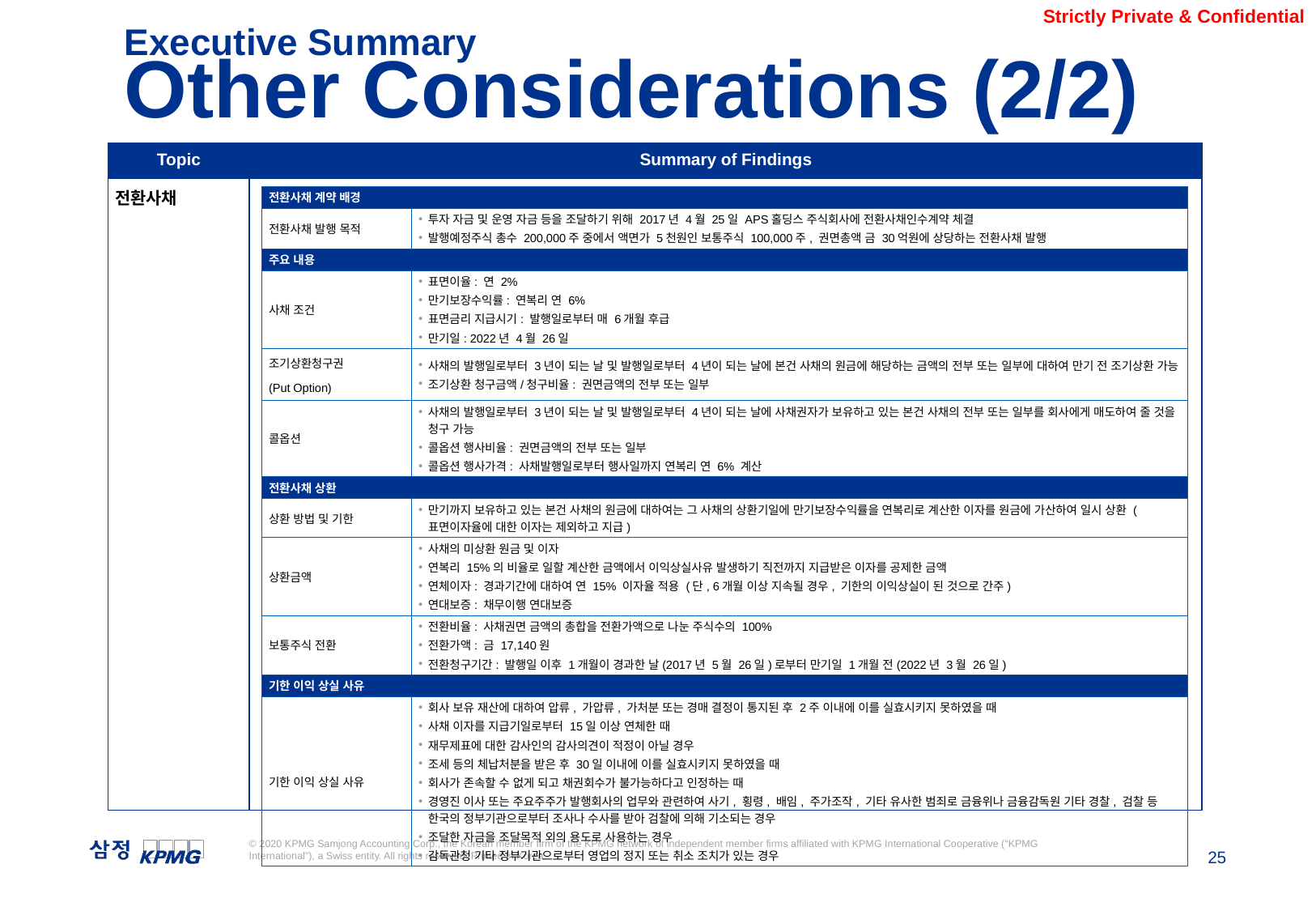

Executive Summary
Other Considerations (2/2)
| Topic | Summary of Findings |
| --- | --- |
| 전환사채 |  |
| 전환사채 계약 배경 |  |
| --- | --- |
| 전환사채 발행 목적 | 투자 자금 및 운영 자금 등을 조달하기 위해 2017년 4월 25일 APS홀딩스 주식회사에 전환사채인수계약 체결 발행예정주식 총수 200,000주 중에서 액면가 5천원인 보통주식 100,000주, 권면총액 금 30억원에 상당하는 전환사채 발행 |
| 주요 내용 |  |
| 사채 조건 | 표면이율: 연 2% 만기보장수익률: 연복리 연 6% 표면금리 지급시기: 발행일로부터 매 6개월 후급 만기일: 2022년 4월 26일 |
| 조기상환청구권 (Put Option) | 사채의 발행일로부터 3년이 되는 날 및 발행일로부터 4년이 되는 날에 본건 사채의 원금에 해당하는 금액의 전부 또는 일부에 대하여 만기 전 조기상환 가능 조기상환 청구금액/청구비율: 권면금액의 전부 또는 일부 |
| 콜옵션 | 사채의 발행일로부터 3년이 되는 날 및 발행일로부터 4년이 되는 날에 사채권자가 보유하고 있는 본건 사채의 전부 또는 일부를 회사에게 매도하여 줄 것을 청구 가능 콜옵션 행사비율: 권면금액의 전부 또는 일부 콜옵션 행사가격: 사채발행일로부터 행사일까지 연복리 연 6% 계산 |
| 전환사채 상환 |  |
| 상환 방법 및 기한 | 만기까지 보유하고 있는 본건 사채의 원금에 대하여는 그 사채의 상환기일에 만기보장수익률을 연복리로 계산한 이자를 원금에 가산하여 일시 상환 (표면이자율에 대한 이자는 제외하고 지급) |
| 상환금액 | 사채의 미상환 원금 및 이자 연복리 15%의 비율로 일할 계산한 금액에서 이익상실사유 발생하기 직전까지 지급받은 이자를 공제한 금액 연체이자: 경과기간에 대하여 연 15% 이자율 적용 (단, 6개월 이상 지속될 경우, 기한의 이익상실이 된 것으로 간주) 연대보증: 채무이행 연대보증 |
| 보통주식 전환 | 전환비율: 사채권면 금액의 총합을 전환가액으로 나눈 주식수의 100% 전환가액: 금 17,140원 전환청구기간: 발행일 이후 1개월이 경과한 날(2017년 5월 26일)로부터 만기일 1개월 전(2022년 3월 26일) |
| 기한 이익 상실 사유 |  |
| 기한 이익 상실 사유 | 회사 보유 재산에 대하여 압류, 가압류, 가처분 또는 경매 결정이 통지된 후 2주 이내에 이를 실효시키지 못하였을 때 사채 이자를 지급기일로부터 15일 이상 연체한 때 재무제표에 대한 감사인의 감사의견이 적정이 아닐 경우 조세 등의 체납처분을 받은 후 30일 이내에 이를 실효시키지 못하였을 때 회사가 존속할 수 없게 되고 채권회수가 불가능하다고 인정하는 때 경영진 이사 또는 주요주주가 발행회사의 업무와 관련하여 사기, 횡령, 배임, 주가조작, 기타 유사한 범죄로 금융위나 금융감독원 기타 경찰, 검찰 등 한국의 정부기관으로부터 조사나 수사를 받아 검찰에 의해 기소되는 경우 조달한 자금을 조달목적 외의 용도로 사용하는 경우 감독관청 기타 정부기관으로부터 영업의 정지 또는 취소 조치가 있는 경우 |